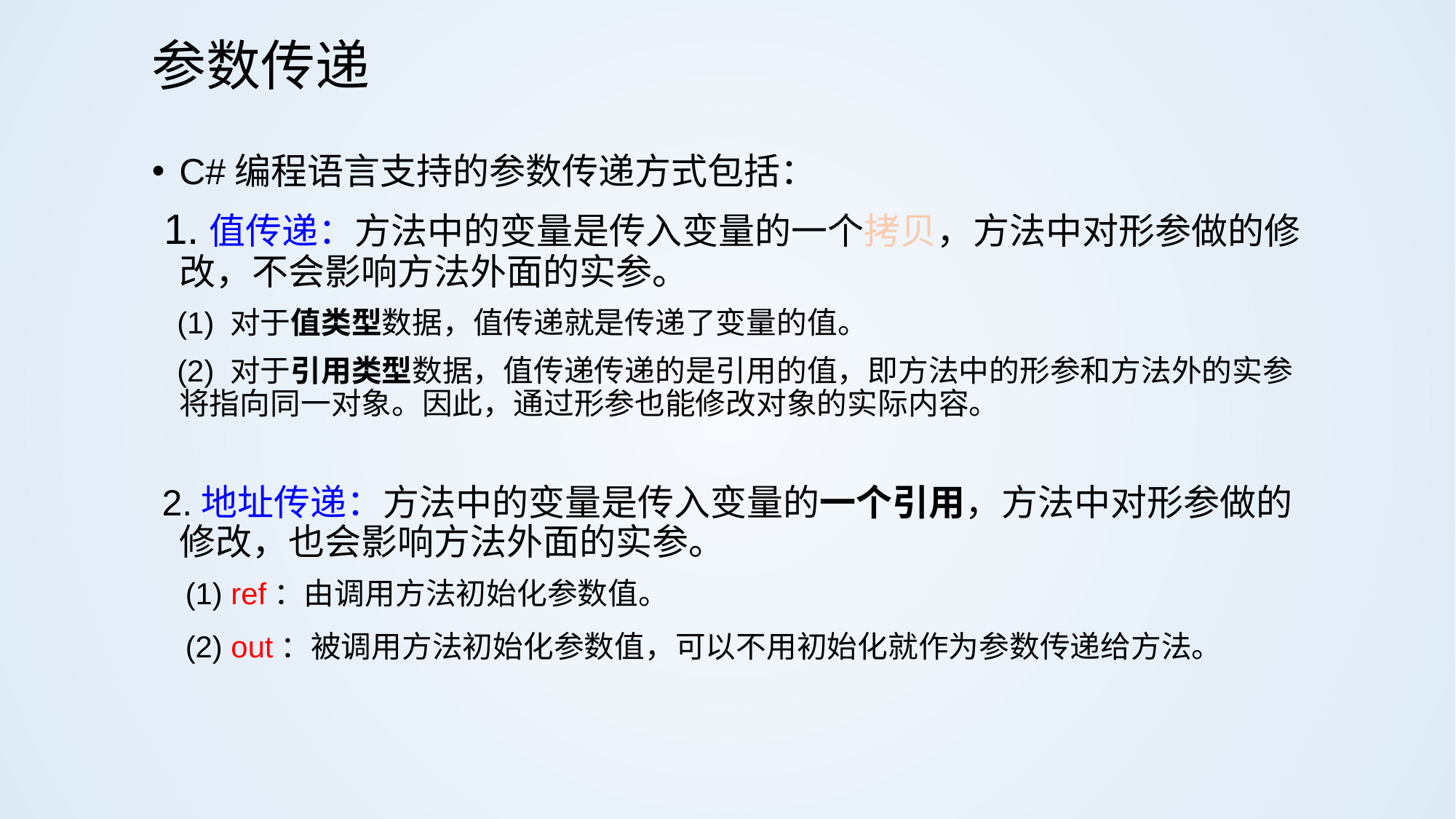

# 参数传递
C#编程语言支持的参数传递方式包括：
 1.值传递：方法中的变量是传入变量的一个拷贝，方法中对形参做的修改，不会影响方法外面的实参。
   (1) 对于值类型数据，值传递就是传递了变量的值。
   (2) 对于引用类型数据，值传递传递的是引用的值，即方法中的形参和方法外的实参将指向同一对象。因此，通过形参也能修改对象的实际内容。

 2.地址传递：方法中的变量是传入变量的一个引用，方法中对形参做的修改，也会影响方法外面的实参。
    (1) ref：由调用方法初始化参数值。
    (2) out：被调用方法初始化参数值，可以不用初始化就作为参数传递给方法。